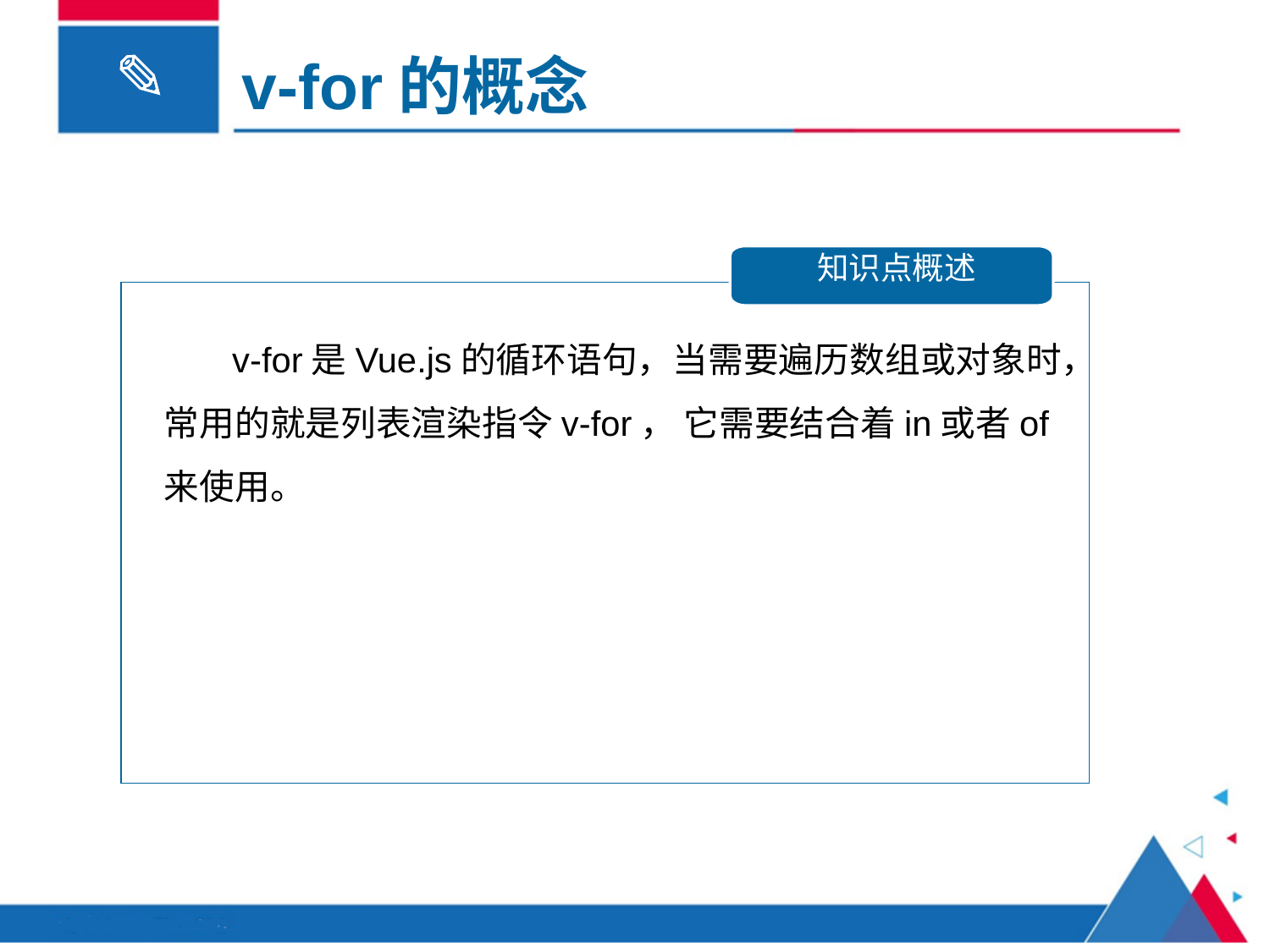

v-for的概念
知识点概述

       v-for是Vue.js的循环语句，当需要遍历数组或对象时，常用的就是列表渲染指令v-for， 它需要结合着in或者of来使用。